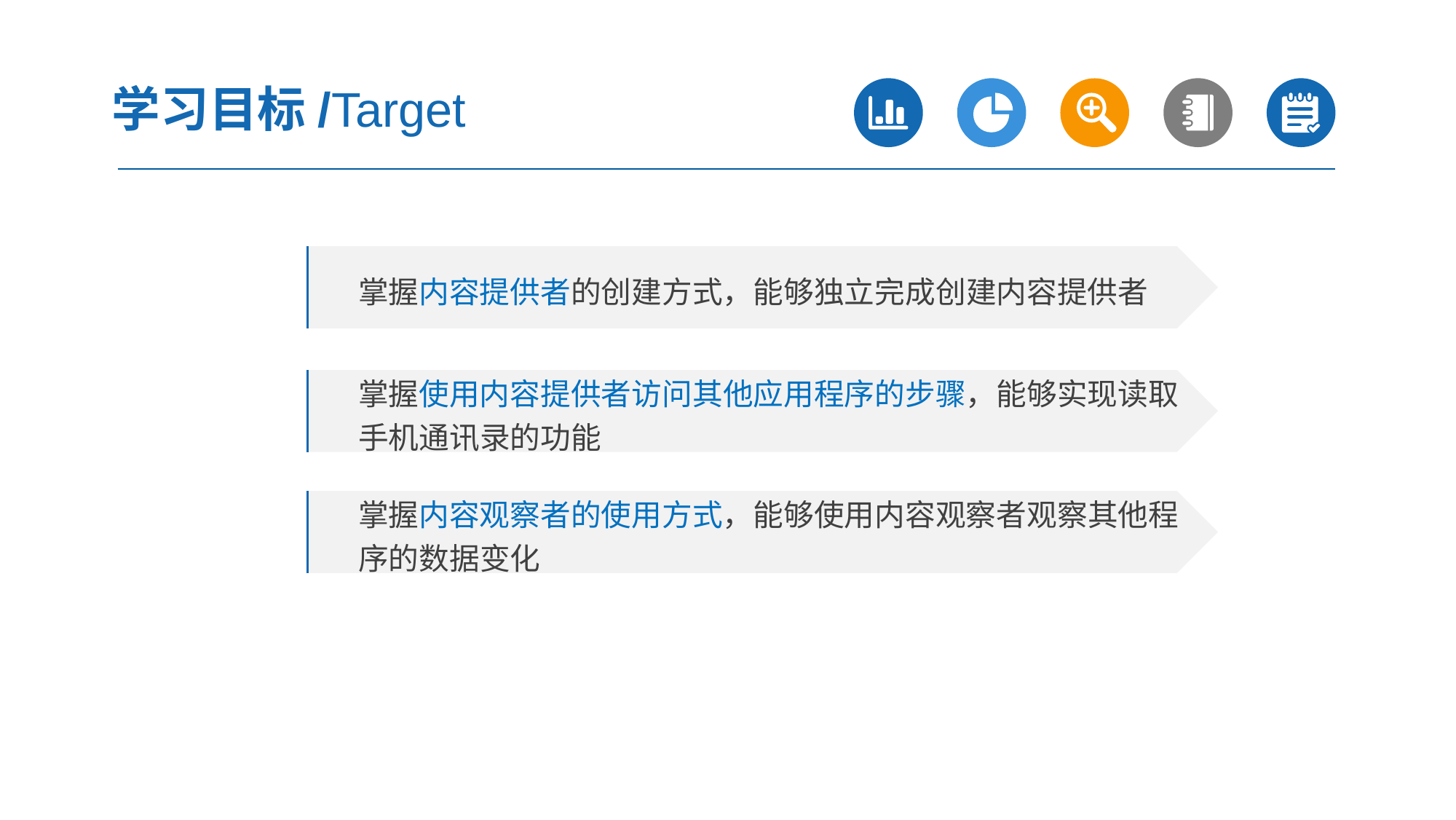

学习目标/Target
     掌握内容提供者的创建方式，能够独立完成创建内容提供者

     掌握使用内容提供者访问其他应用程序的步骤，能够实现读取
     手机通讯录的功能

     掌握内容观察者的使用方式，能够使用内容观察者观察其他程
     序的数据变化